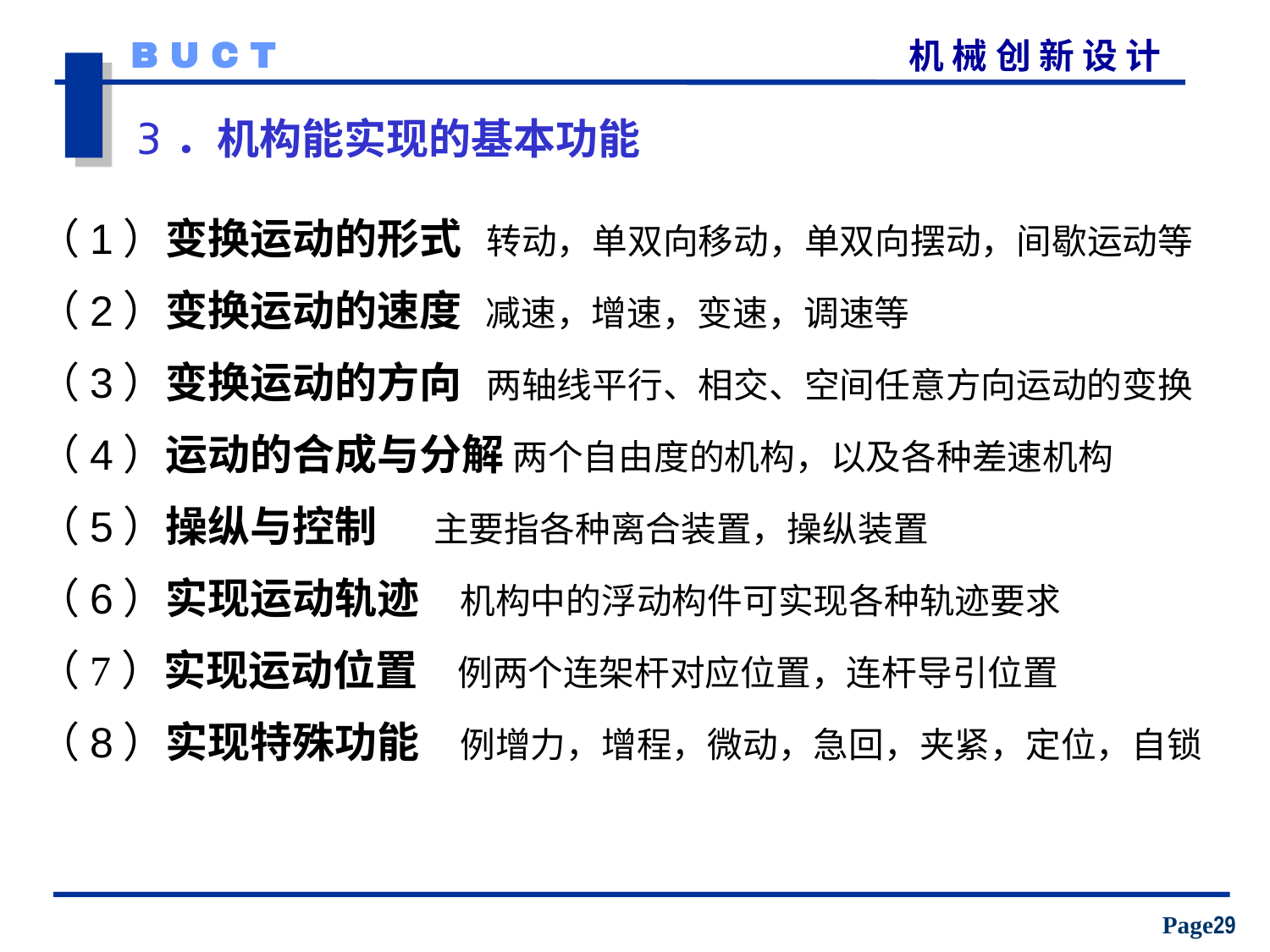

3．机构能实现的基本功能
（1）变换运动的形式   转动，单双向移动，单双向摆动，间歇运动等
（2）变换运动的速度   减速，增速，变速，调速等
（3）变换运动的方向   两轴线平行、相交、空间任意方向运动的变换
（4）运动的合成与分解 两个自由度的机构，以及各种差速机构
（5）操纵与控制       主要指各种离合装置，操纵装置
（6）实现运动轨迹     机构中的浮动构件可实现各种轨迹要求
（7）实现运动位置     例两个连架杆对应位置，连杆导引位置
（8）实现特殊功能     例增力，增程，微动，急回，夹紧，定位，自锁
Page29